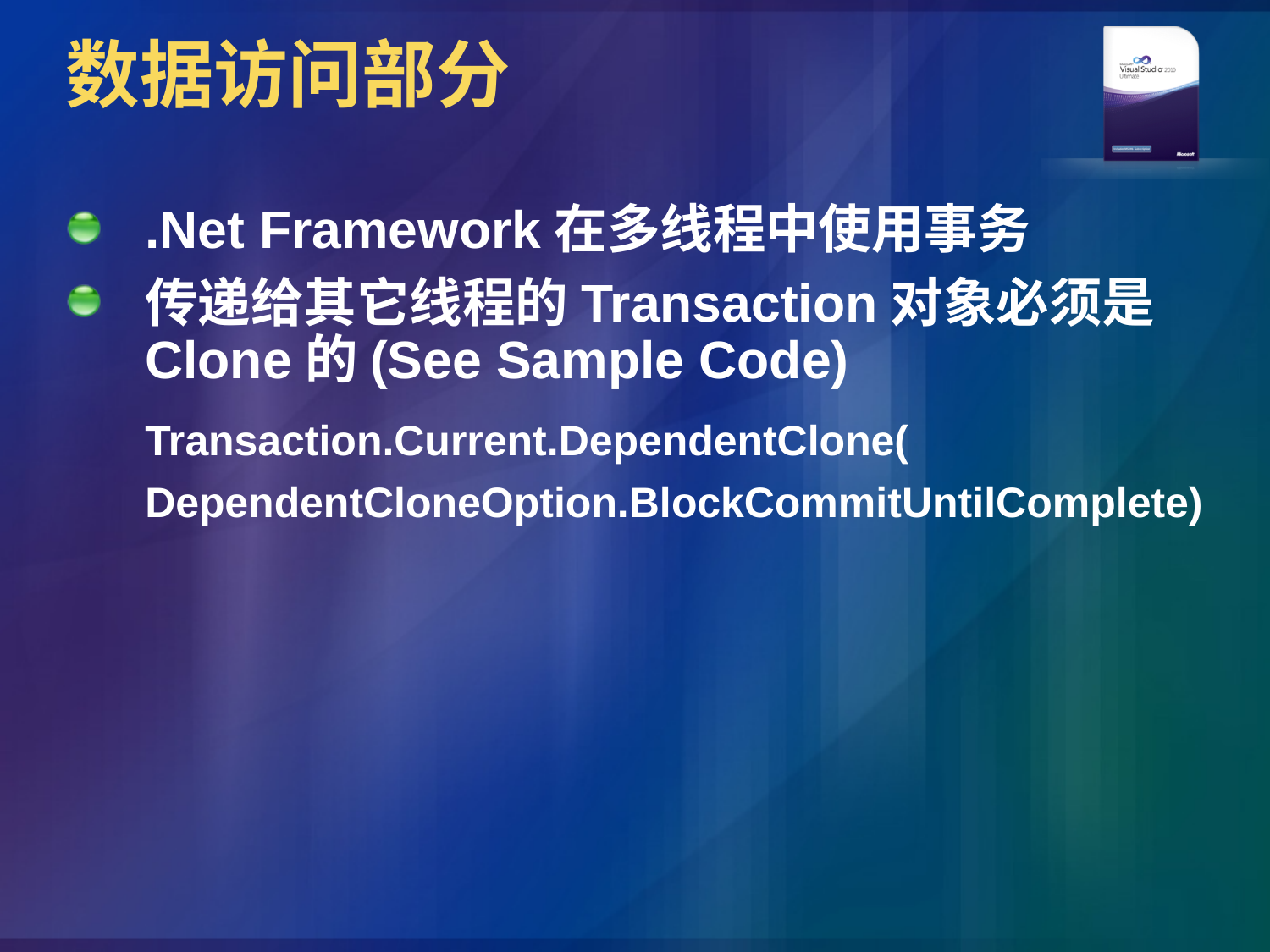

# 数据访问部分
.Net Framework在多线程中使用事务
传递给其它线程的Transaction对象必须是Clone的(See Sample Code)
	Transaction.Current.DependentClone(
	DependentCloneOption.BlockCommitUntilComplete)